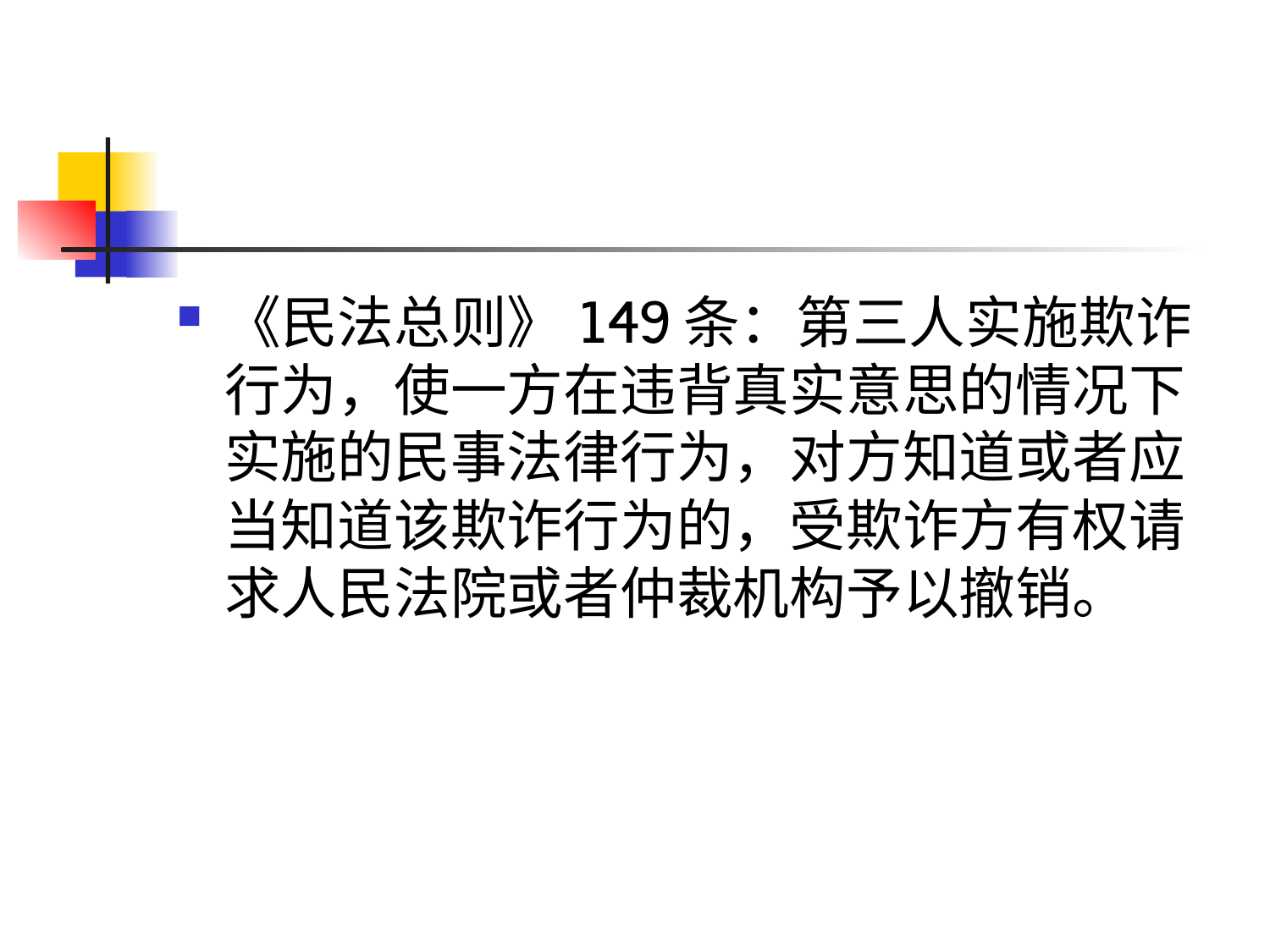

#
《民法总则》149条：第三人实施欺诈行为，使一方在违背真实意思的情况下实施的民事法律行为，对方知道或者应当知道该欺诈行为的，受欺诈方有权请求人民法院或者仲裁机构予以撤销。